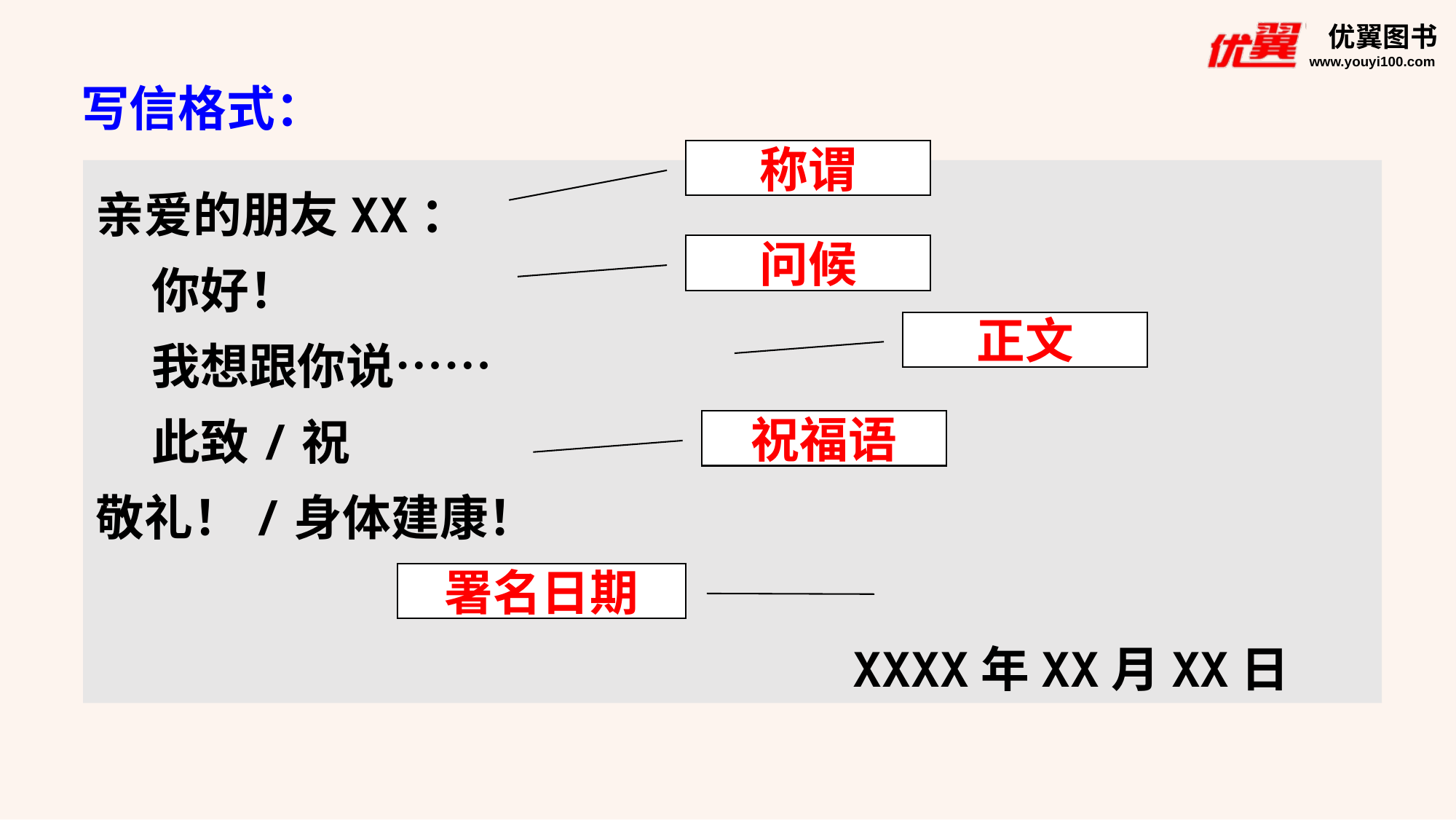

写信格式：
称谓
亲爱的朋友XX：
    你好！
    我想跟你说……
    此致/祝
敬礼！/身体建康！
                            你的朋友XX
                          XXXX年XX月XX日
问候
正文
祝福语
署名日期